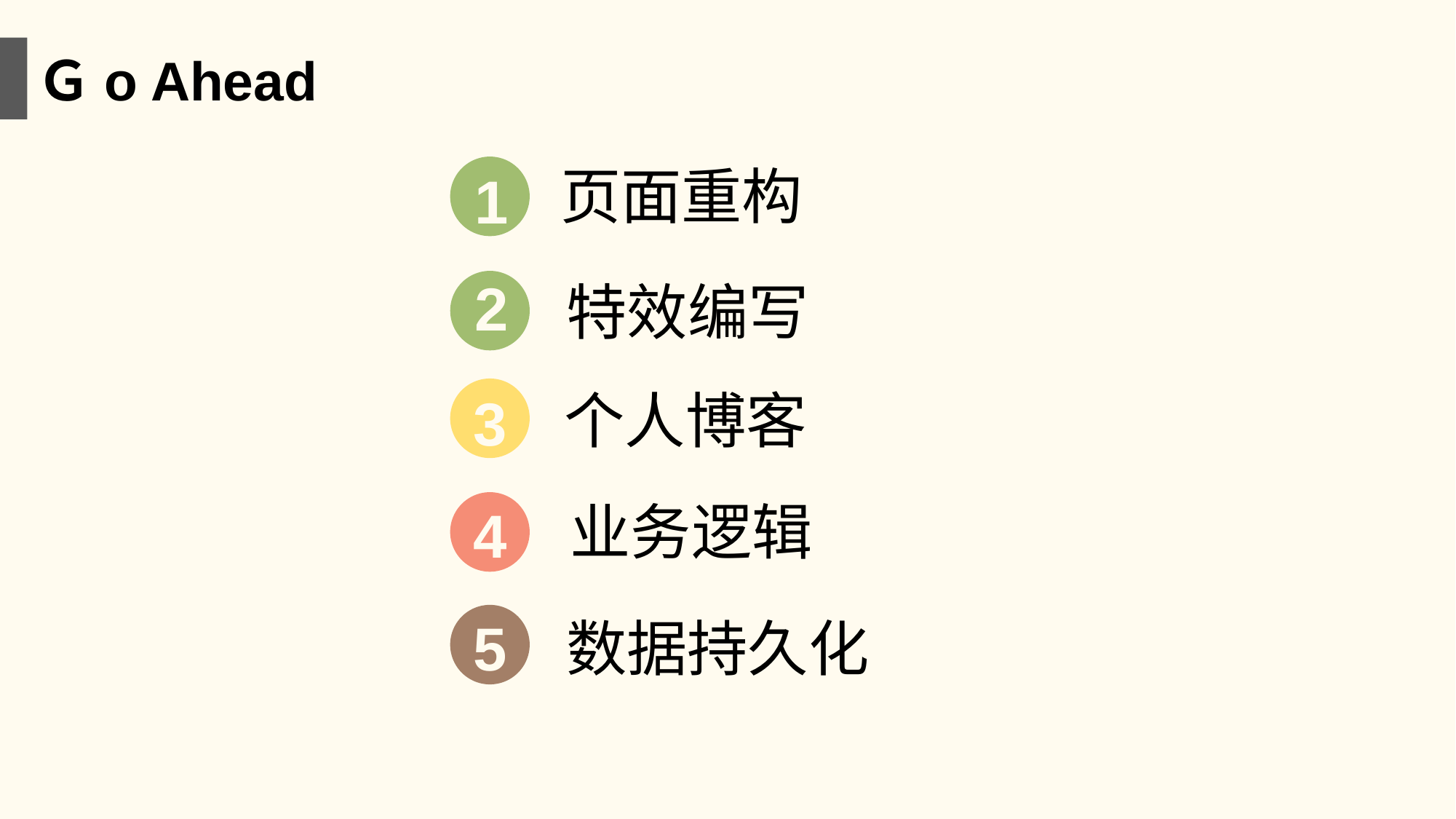

Ｇo Ahead
页面重构

1
2

特效编写

个人博客

3
业务逻辑

4
数据持久化

5